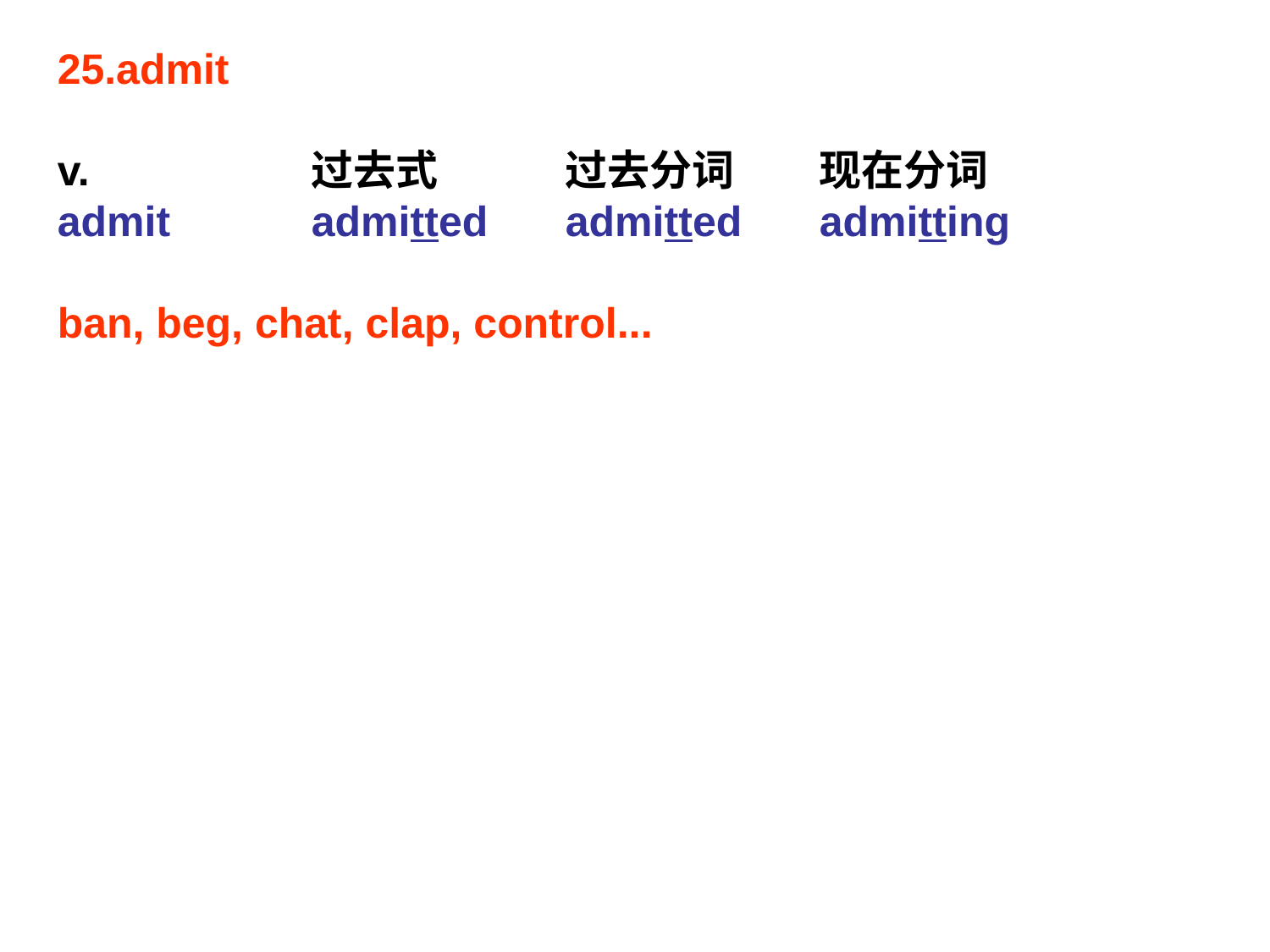

25.admit

v.		过去式	过去分词	现在分词
admit		admitted	admitted	admitting

ban, beg, chat, clap, control...